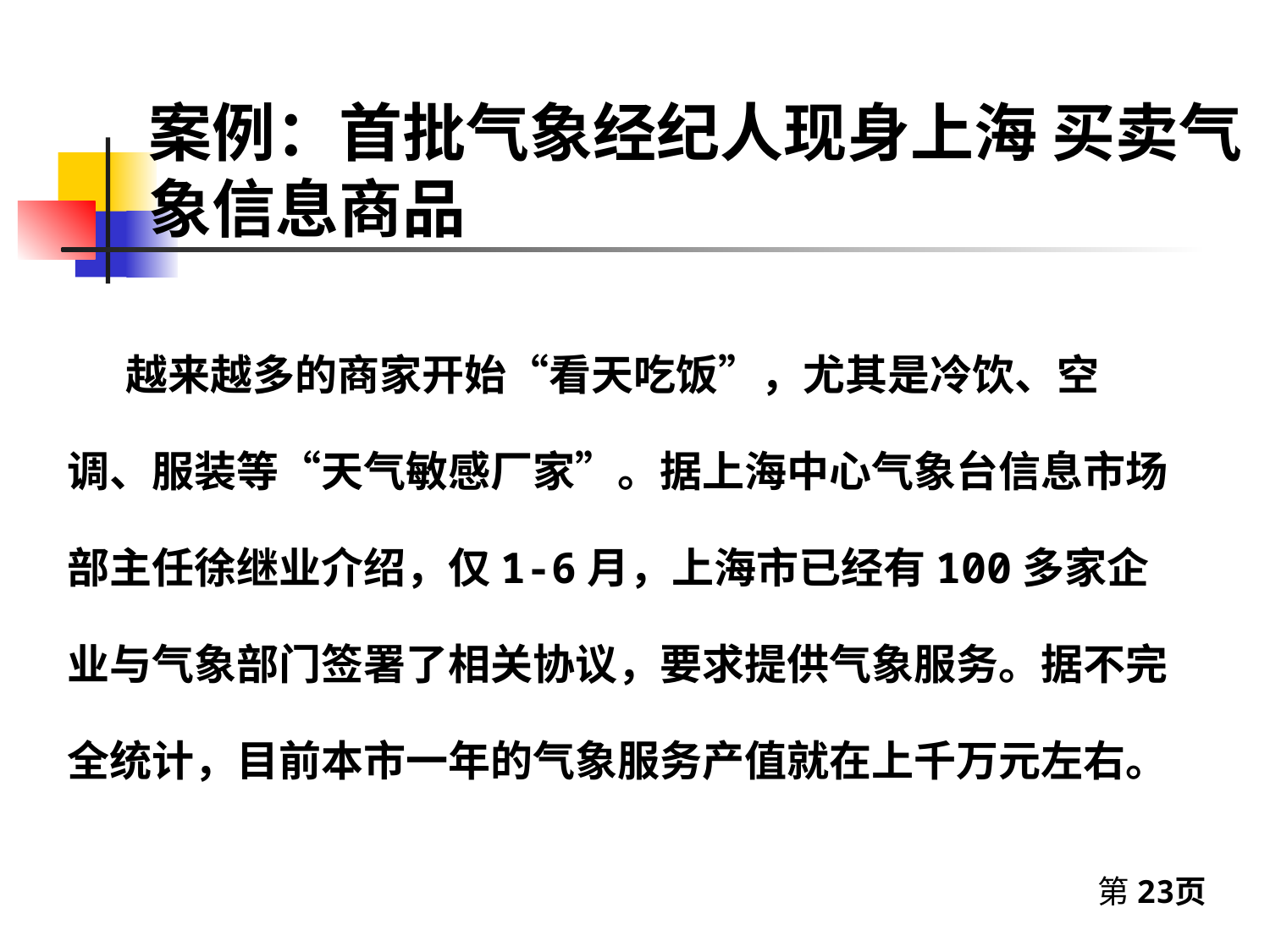

# 案例：首批气象经纪人现身上海 买卖气象信息商品
       越来越多的商家开始“看天吃饭”，尤其是冷饮、空调、服装等“天气敏感厂家”。据上海中心气象台信息市场部主任徐继业介绍，仅1-6月，上海市已经有100多家企业与气象部门签署了相关协议，要求提供气象服务。据不完全统计，目前本市一年的气象服务产值就在上千万元左右。